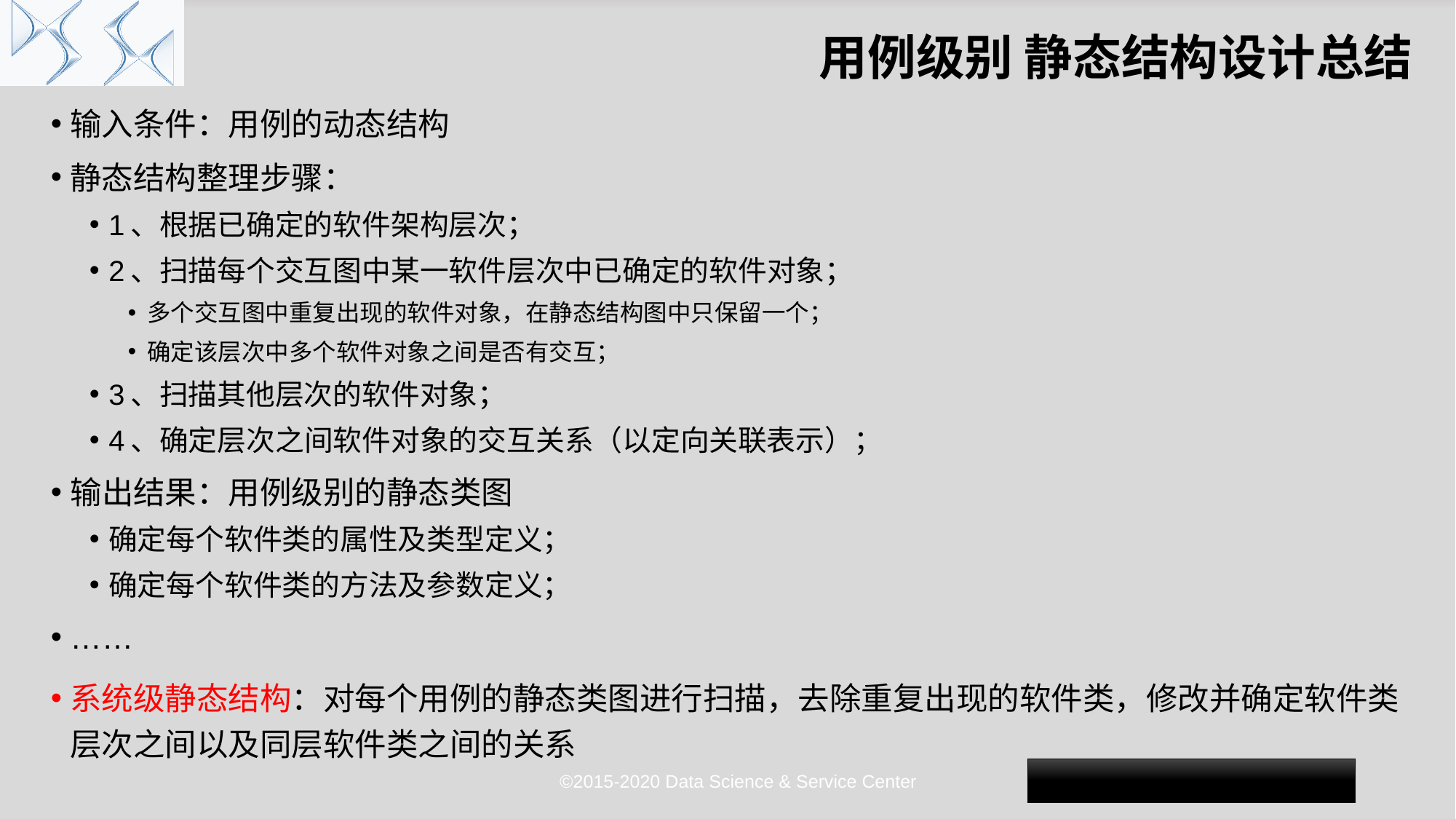

# 用例级别 静态结构设计总结
输入条件：用例的动态结构
静态结构整理步骤：
1、根据已确定的软件架构层次；
2、扫描每个交互图中某一软件层次中已确定的软件对象；
多个交互图中重复出现的软件对象，在静态结构图中只保留一个；
确定该层次中多个软件对象之间是否有交互；
3、扫描其他层次的软件对象；
4、确定层次之间软件对象的交互关系（以定向关联表示）；
输出结果：用例级别的静态类图
确定每个软件类的属性及类型定义；
确定每个软件类的方法及参数定义；
……
系统级静态结构：对每个用例的静态类图进行扫描，去除重复出现的软件类，修改并确定软件类层次之间以及同层软件类之间的关系

©2015-2020 Data Science & Service Center
44